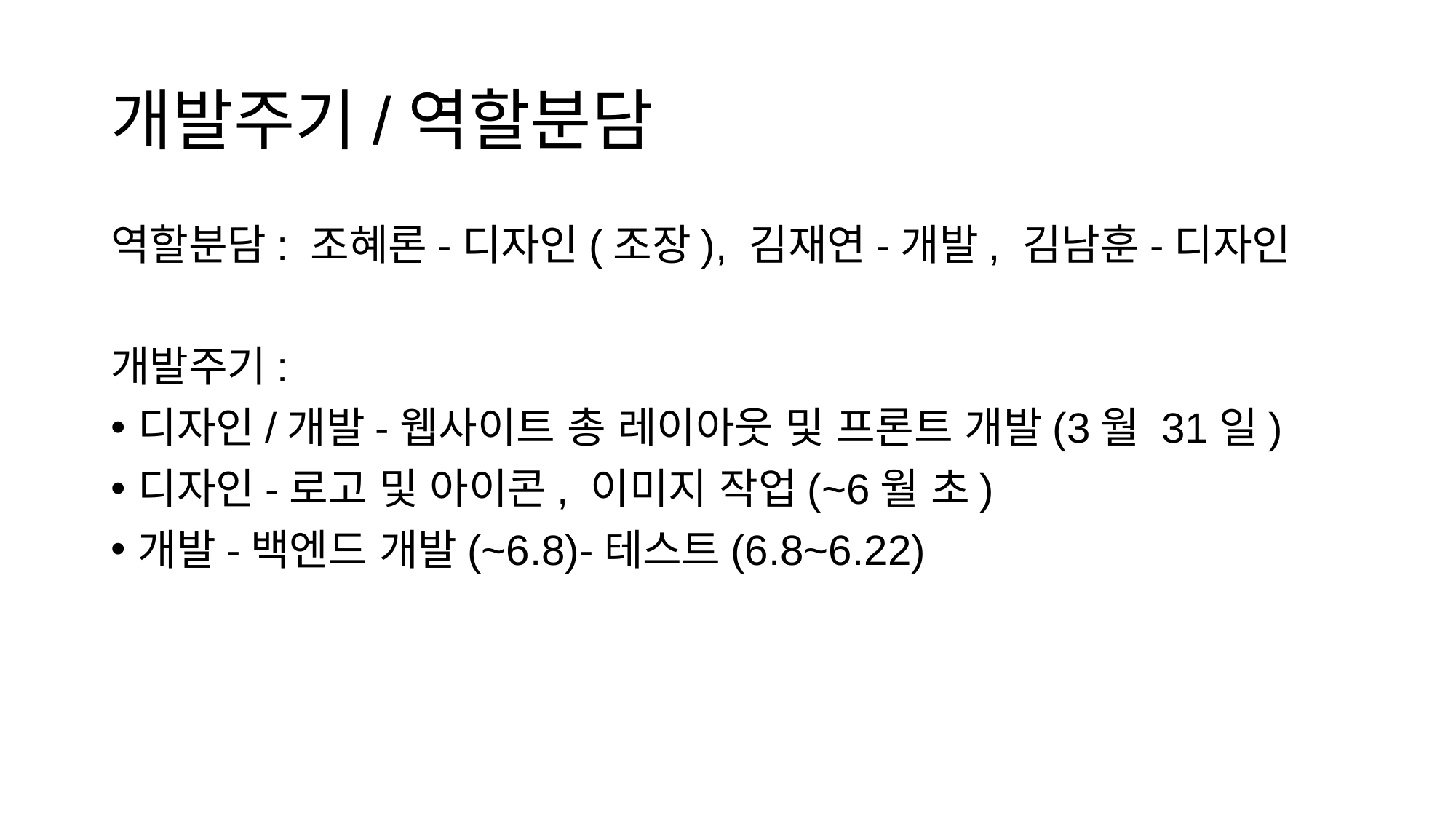

# 개발주기/역할분담
역할분담: 조혜론-디자인(조장), 김재연-개발, 김남훈-디자인

개발주기:
디자인/개발-웹사이트 총 레이아웃 및 프론트 개발(3월 31일)
디자인-로고 및 아이콘, 이미지 작업(~6월 초)
개발-백엔드 개발(~6.8)-테스트(6.8~6.22)